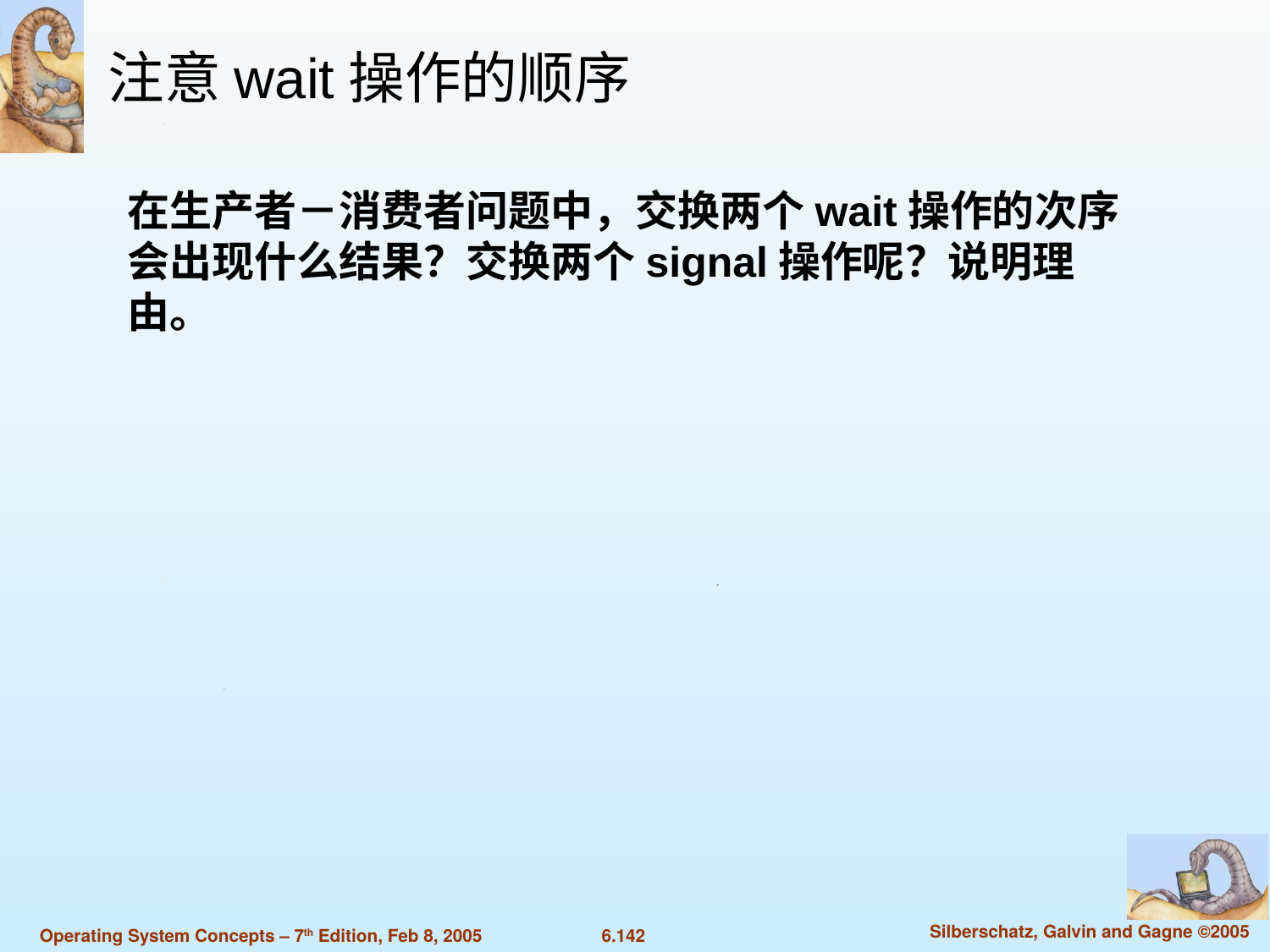

注意wait操作的顺序
在生产者－消费者问题中，交换两个wait操作的次序会出现什么结果？交换两个signal操作呢？说明理由。